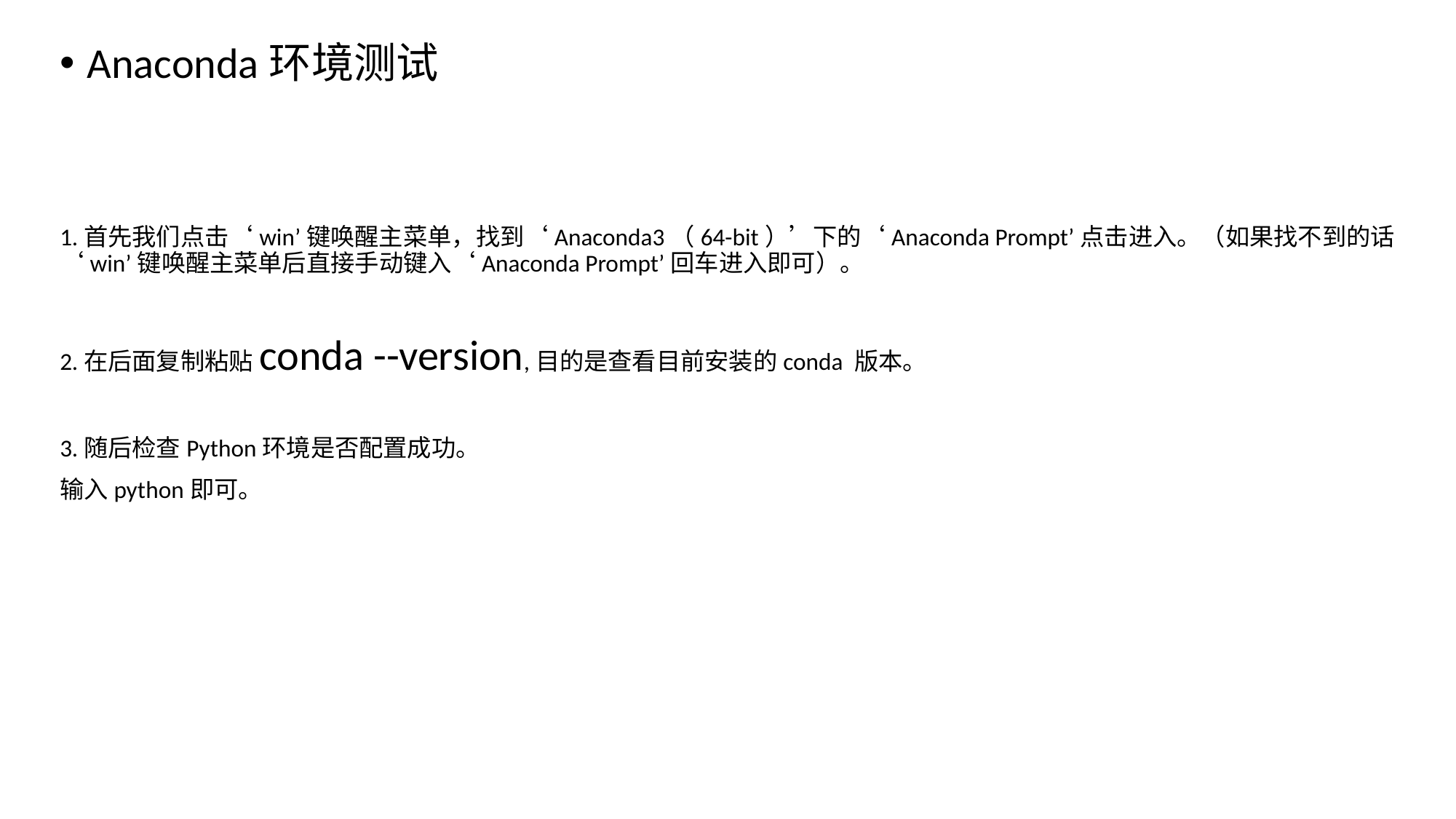

Anaconda环境测试

1.首先我们点击‘win’键唤醒主菜单，找到‘Anaconda3（64-bit）’下的‘Anaconda Prompt’点击进入。（如果找不到的话‘win’键唤醒主菜单后直接手动键入‘Anaconda Prompt’回车进入即可）。

2.在后面复制粘贴conda --version,目的是查看目前安装的conda 版本。

3.随后检查Python环境是否配置成功。
输入python即可。